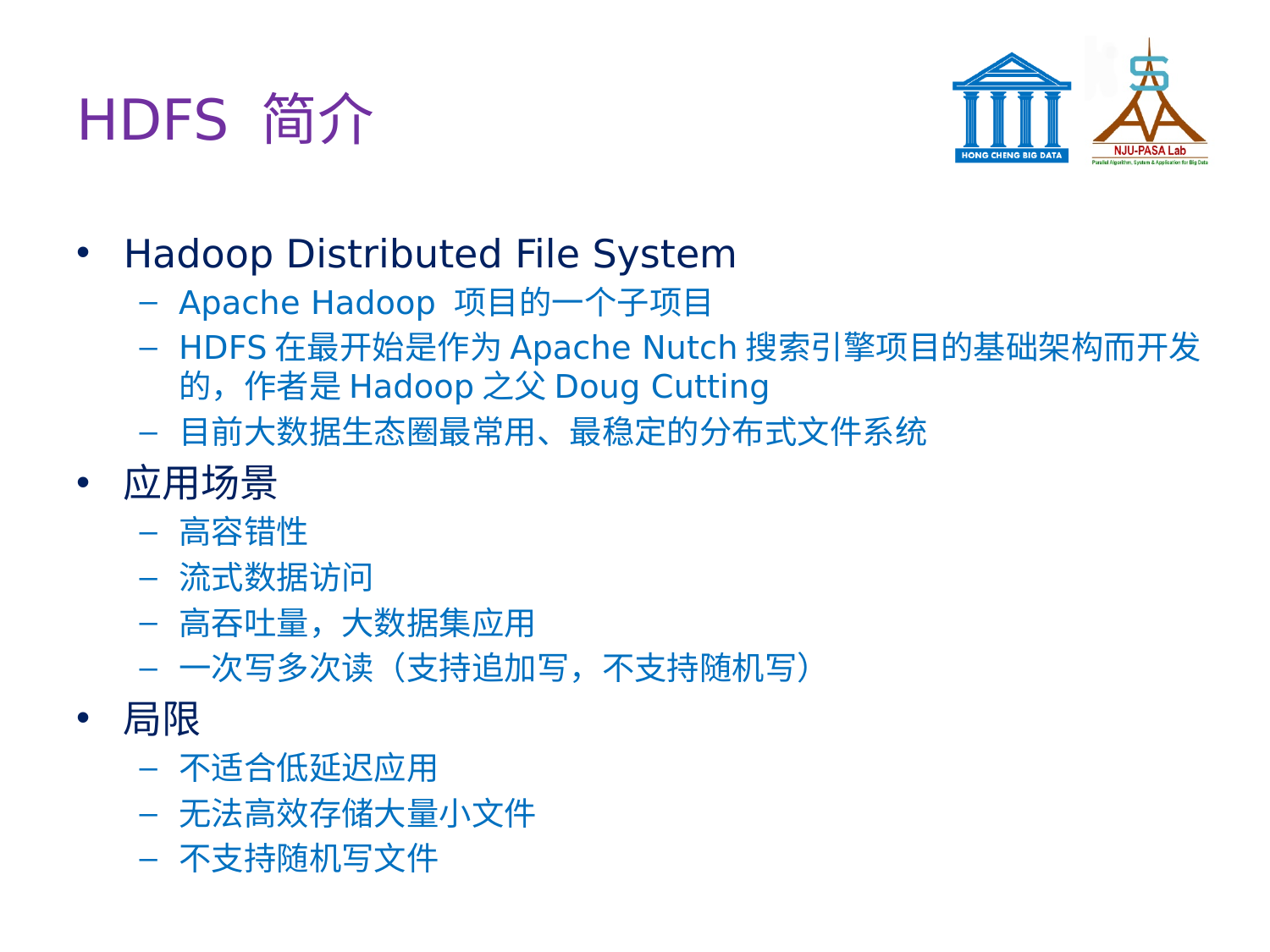

# HDFS 简介
Hadoop Distributed File System
Apache Hadoop 项目的一个子项目
HDFS在最开始是作为Apache Nutch搜索引擎项目的基础架构而开发的，作者是Hadoop之父Doug Cutting
目前大数据生态圈最常用、最稳定的分布式文件系统
应用场景
高容错性
流式数据访问
高吞吐量，大数据集应用
一次写多次读（支持追加写，不支持随机写）
局限
不适合低延迟应用
无法高效存储大量小文件
不支持随机写文件